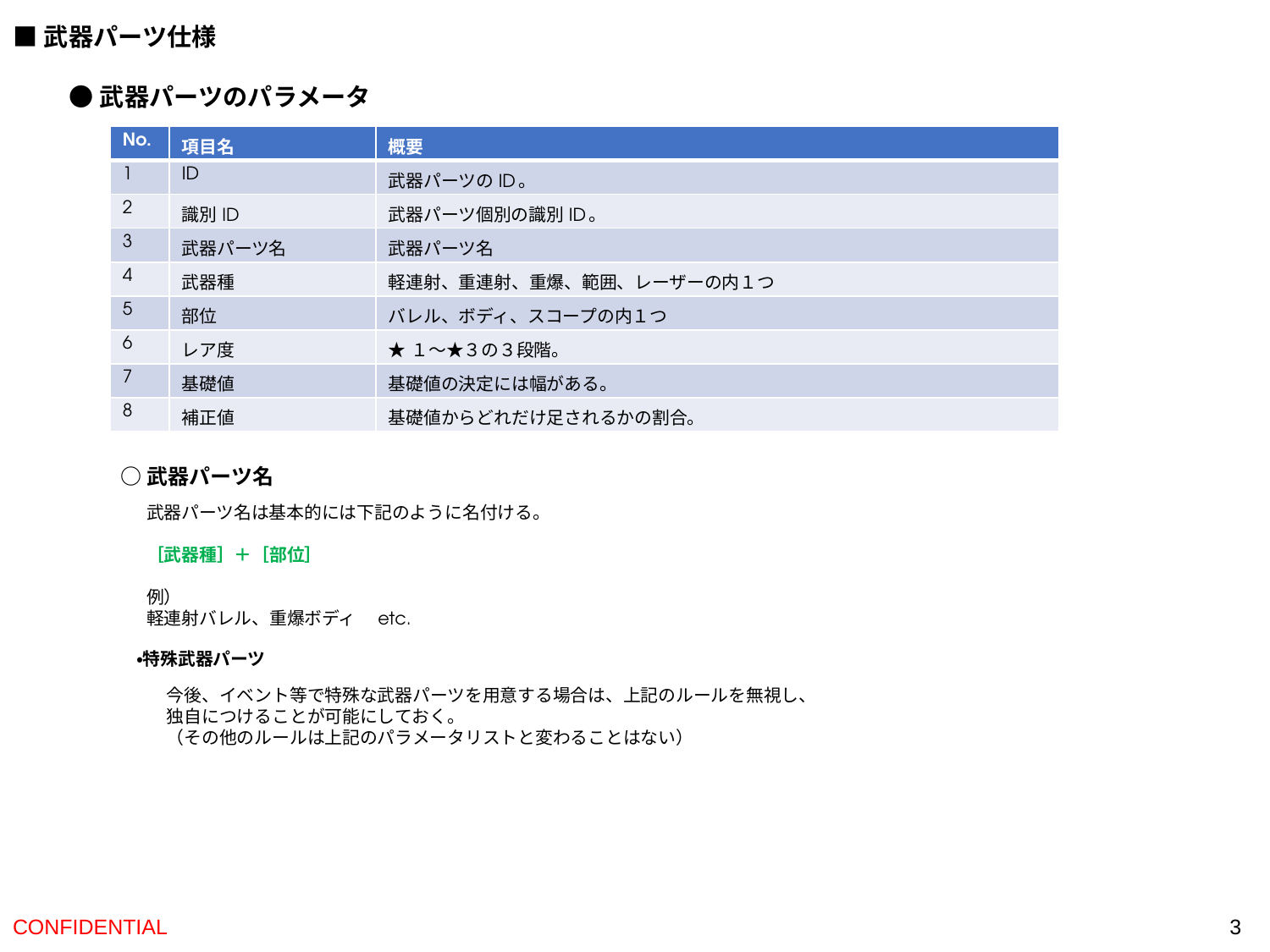

■武器パーツ仕様
●武器パーツのパラメータ
| No. | 項目名 | 概要 |
| --- | --- | --- |
| 1 | ID | 武器パーツのID。 |
| 2 | 識別ID | 武器パーツ個別の識別ID。 |
| 3 | 武器パーツ名 | 武器パーツ名 |
| 4 | 武器種 | 軽連射、重連射、重爆、範囲、レーザーの内１つ |
| 5 | 部位 | バレル、ボディ、スコープの内１つ |
| 6 | レア度 | ★１～★３の３段階。 |
| 7 | 基礎値 | 基礎値の決定には幅がある。 |
| 8 | 補正値 | 基礎値からどれだけ足されるかの割合。 |
○武器パーツ名
武器パーツ名は基本的には下記のように名付ける。

［武器種］＋［部位］

例）
軽連射バレル、重爆ボディ　etc.
・特殊武器パーツ
今後、イベント等で特殊な武器パーツを用意する場合は、上記のルールを無視し、
独自につけることが可能にしておく。
（その他のルールは上記のパラメータリストと変わることはない）
3
CONFIDENTIAL